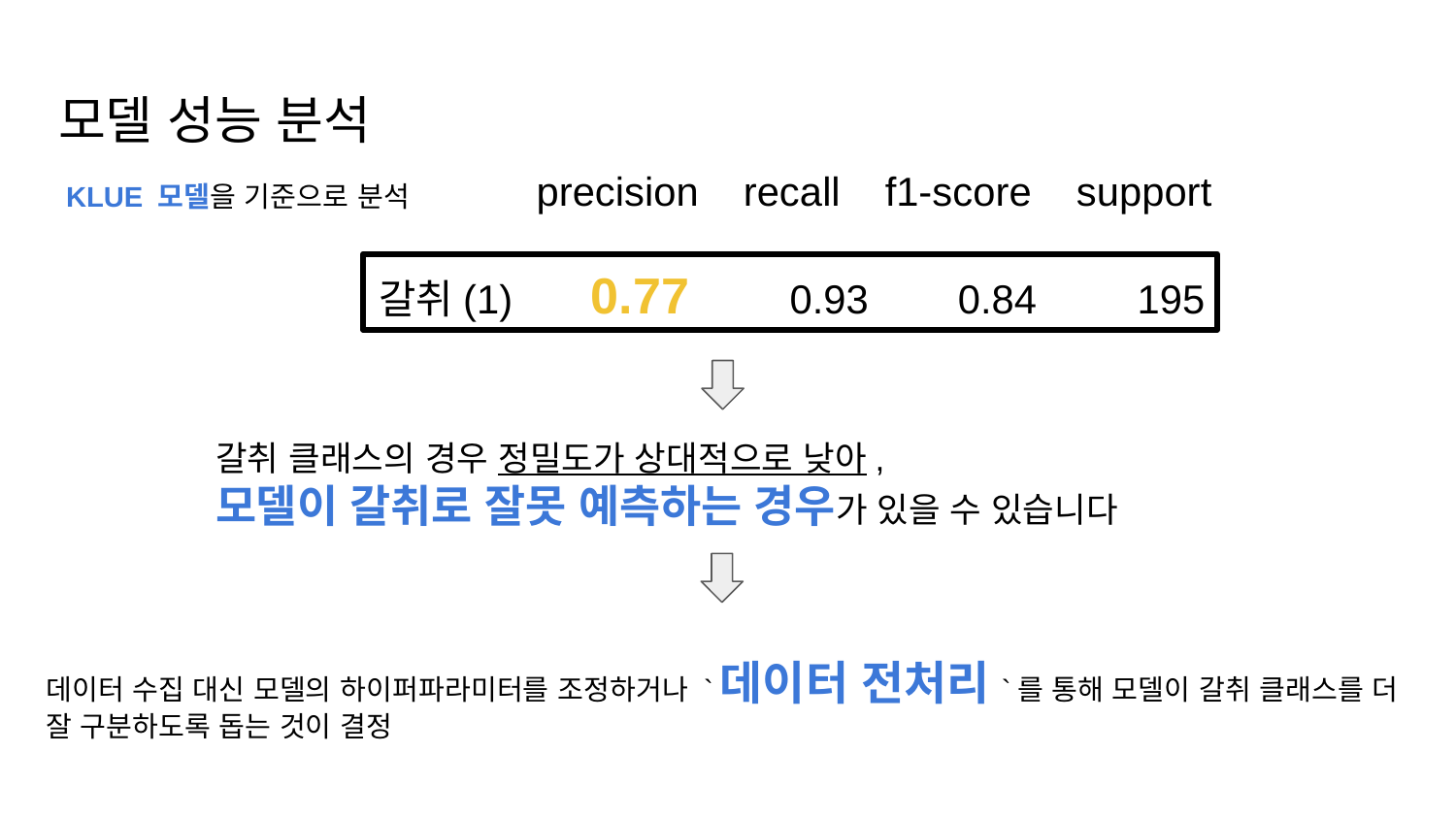

# 모델 성능 분석
                         precision    recall    f1-score    support

          갈취(1)       0.77         0.93        0.84         195
KLUE 모델을 기준으로 분석

갈취 클래스의 경우 정밀도가 상대적으로 낮아,
모델이 갈취로 잘못 예측하는 경우가 있을 수 있습니다

데이터 수집 대신 모델의 하이퍼파라미터를 조정하거나 `데이터 전처리`를 통해 모델이 갈취 클래스를 더 잘 구분하도록 돕는 것이 결정